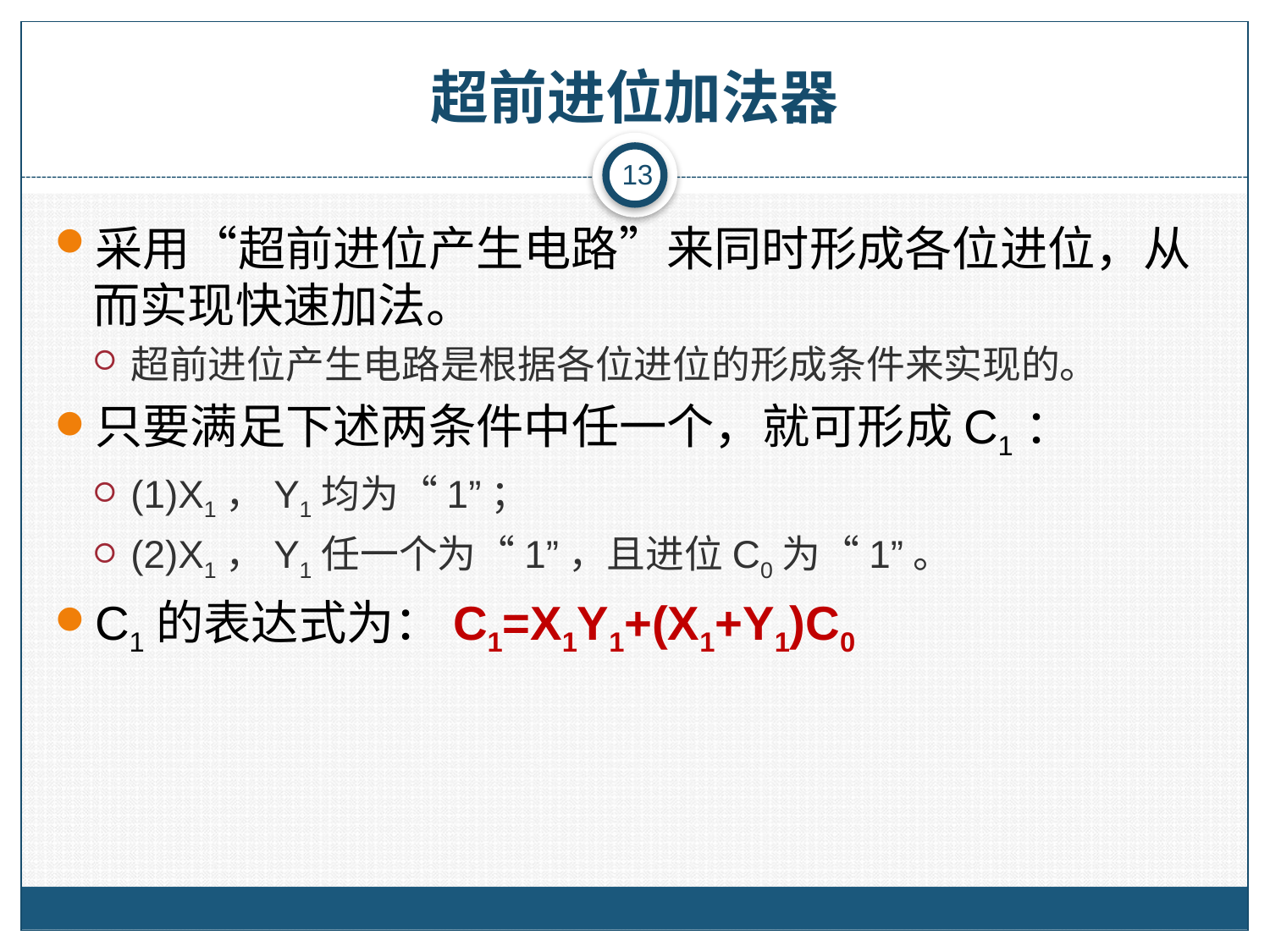

# 超前进位加法器
13
采用“超前进位产生电路”来同时形成各位进位，从而实现快速加法。
超前进位产生电路是根据各位进位的形成条件来实现的。
只要满足下述两条件中任一个，就可形成C1：
(1)X1，Y1均为“1”；
(2)X1，Y1任一个为“1”，且进位C0为“1”。
C1的表达式为：C1=X1Y1+(X1+Y1)C0